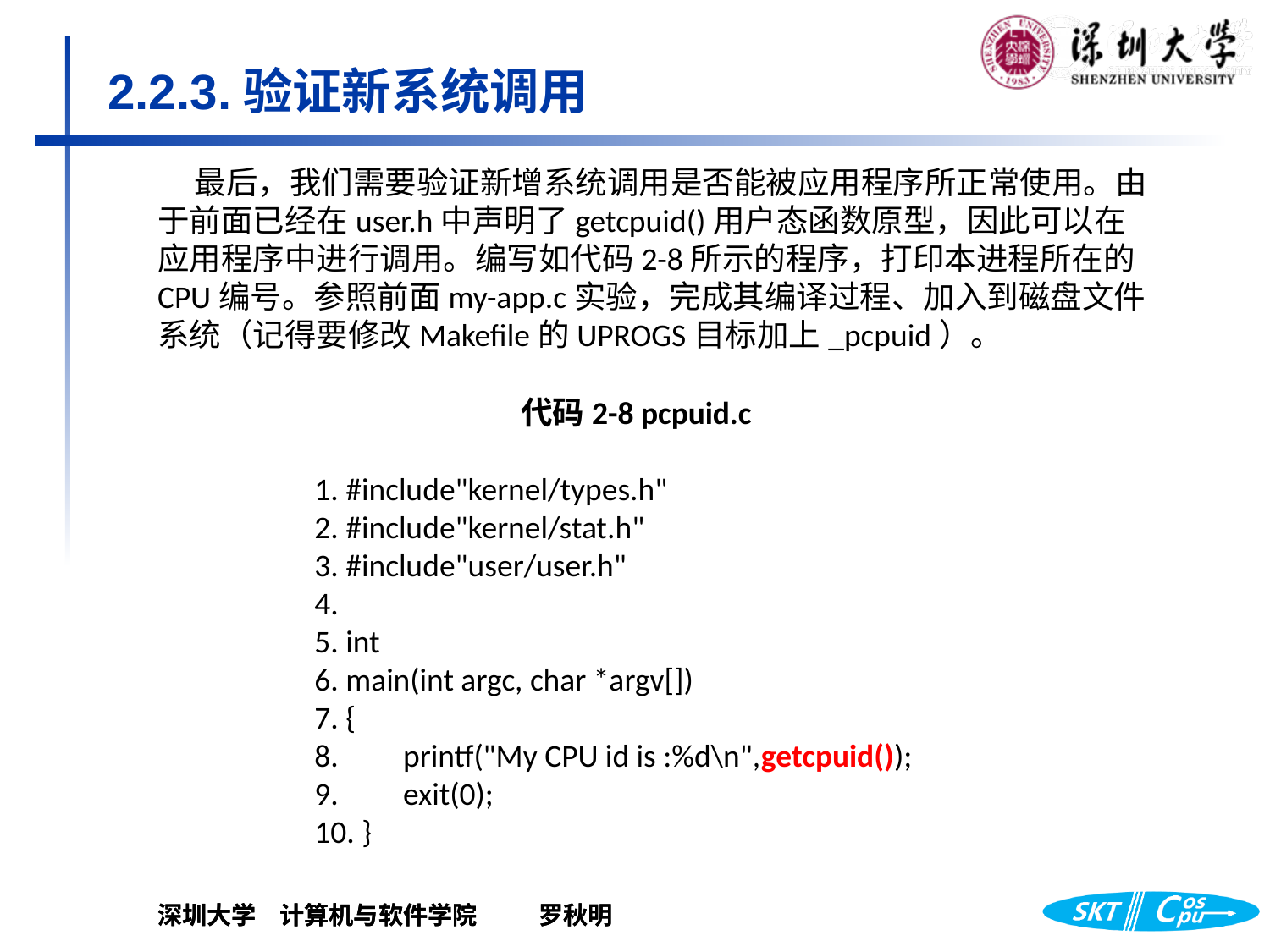

# 2.2.3.验证新系统调用
最后，我们需要验证新增系统调用是否能被应用程序所正常使用。由于前面已经在user.h中声明了getcpuid()用户态函数原型，因此可以在应用程序中进行调用。编写如代码2-8所示的程序，打印本进程所在的CPU编号。参照前面my-app.c实验，完成其编译过程、加入到磁盘文件系统（记得要修改Makefile的UPROGS目标加上_pcpuid）。
代码2-8 pcpuid.c

1. #include"kernel/types.h"
2. #include"kernel/stat.h"
3. #include"user/user.h"
4.
5. int
6. main(int argc, char *argv[])
7. {
8.         printf("My CPU id is :%d\n",getcpuid());
9.         exit(0);
10. }